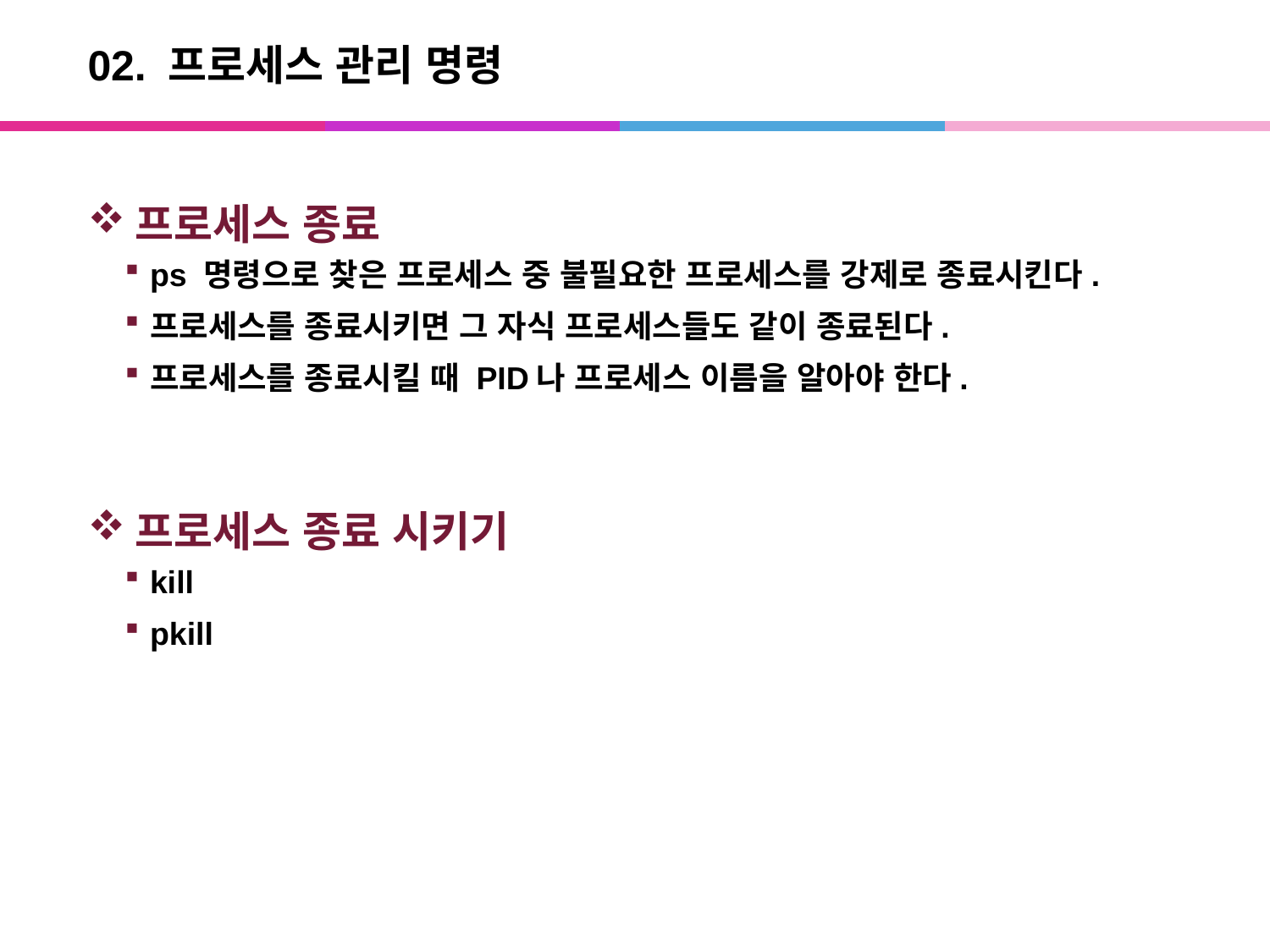

# 02. 프로세스 관리 명령
프로세스 종료
ps 명령으로 찾은 프로세스 중 불필요한 프로세스를 강제로 종료시킨다.
프로세스를 종료시키면 그 자식 프로세스들도 같이 종료된다.
프로세스를 종료시킬 때 PID나 프로세스 이름을 알아야 한다.

프로세스 종료 시키기
kill
pkill